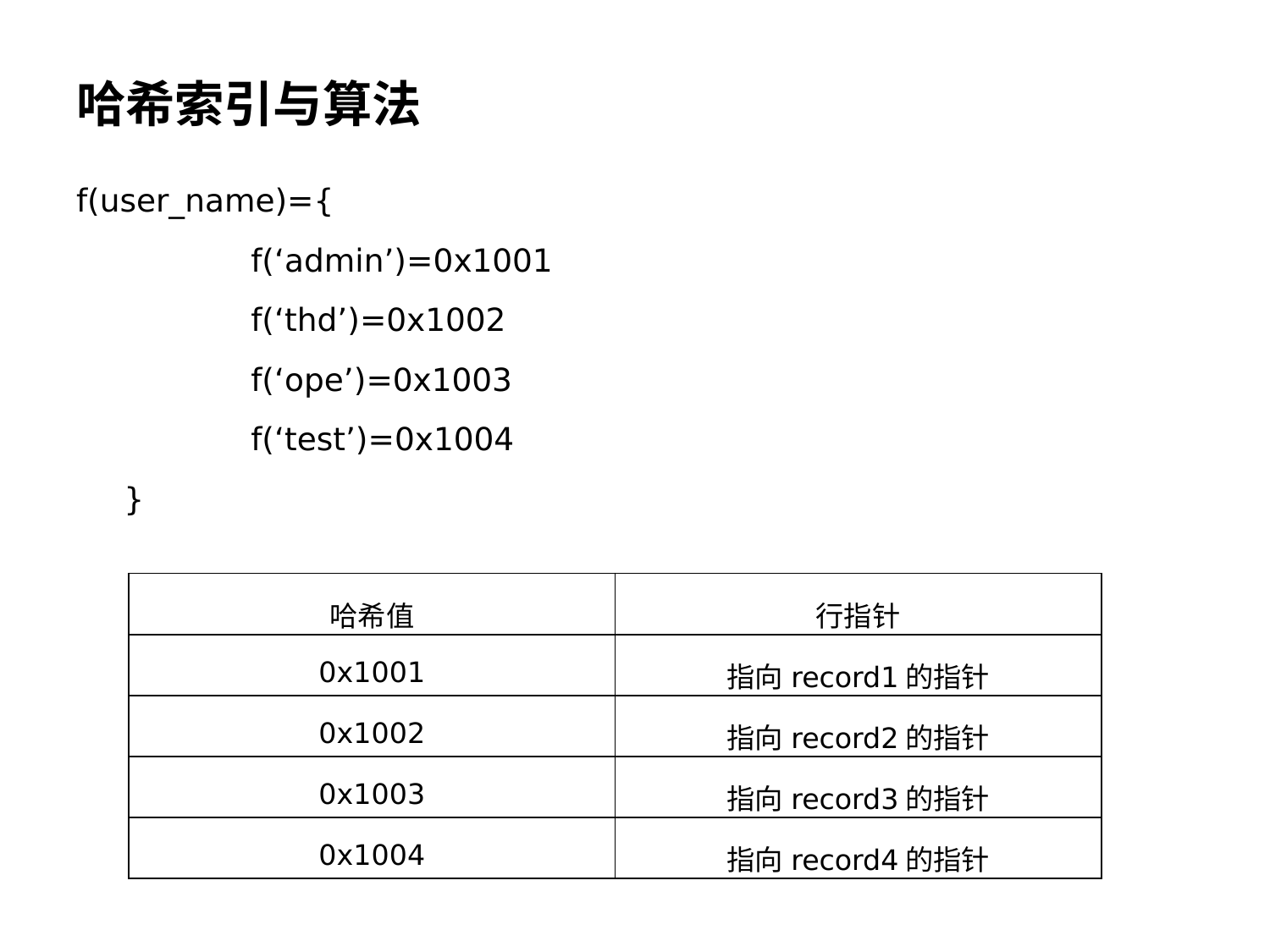

# 哈希索引与算法
f(user_name)={
		f(‘admin’)=0x1001
		f(‘thd’)=0x1002
		f(‘ope’)=0x1003
		f(‘test’)=0x1004
	}

| 哈希值 | 行指针 |
| --- | --- |
| 0x1001 | 指向record1的指针 |
| 0x1002 | 指向record2的指针 |
| 0x1003 | 指向record3的指针 |
| 0x1004 | 指向record4的指针 |